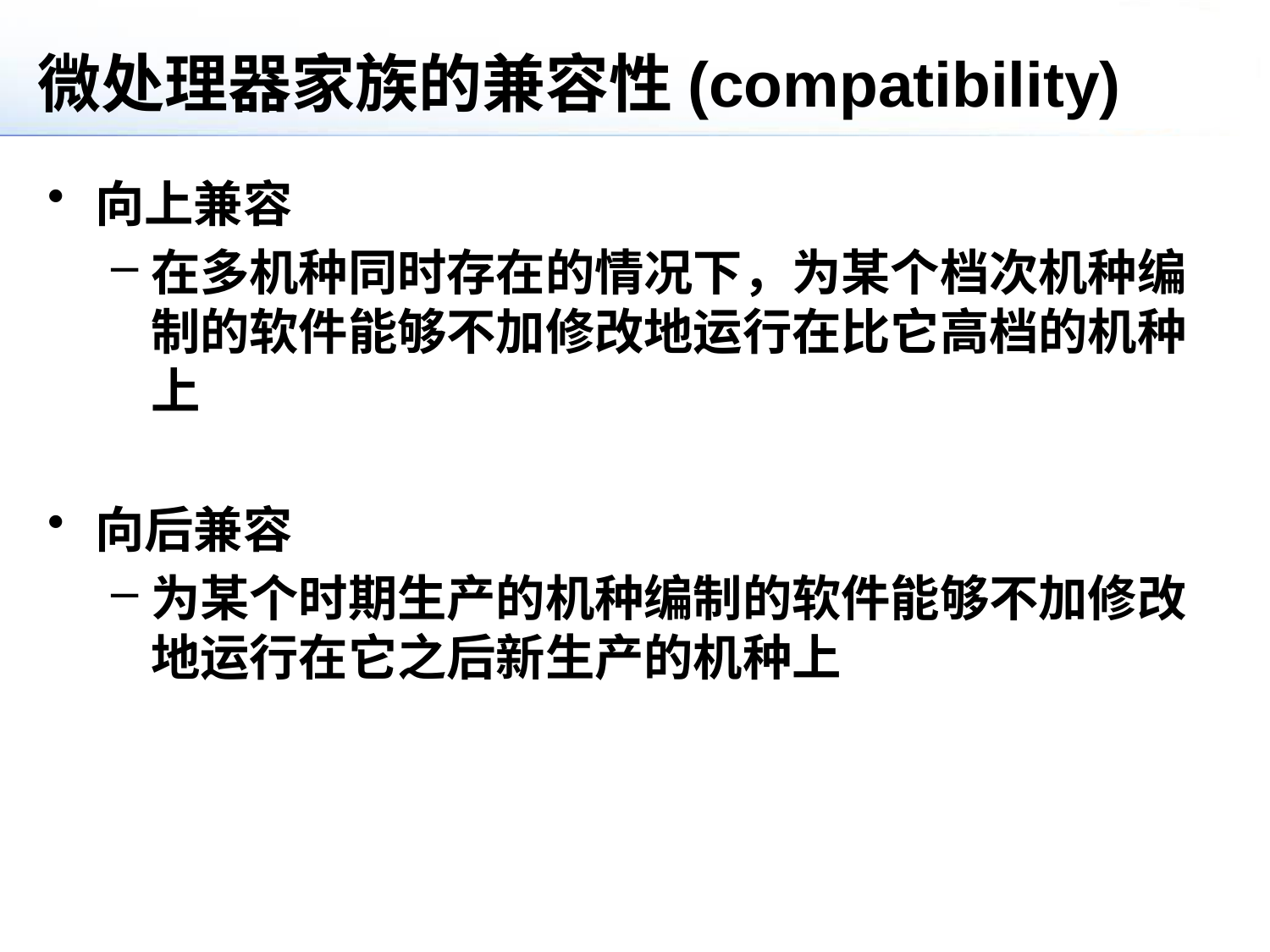

# 微处理器家族的兼容性(compatibility)
向上兼容
在多机种同时存在的情况下，为某个档次机种编制的软件能够不加修改地运行在比它高档的机种上

向后兼容
为某个时期生产的机种编制的软件能够不加修改地运行在它之后新生产的机种上